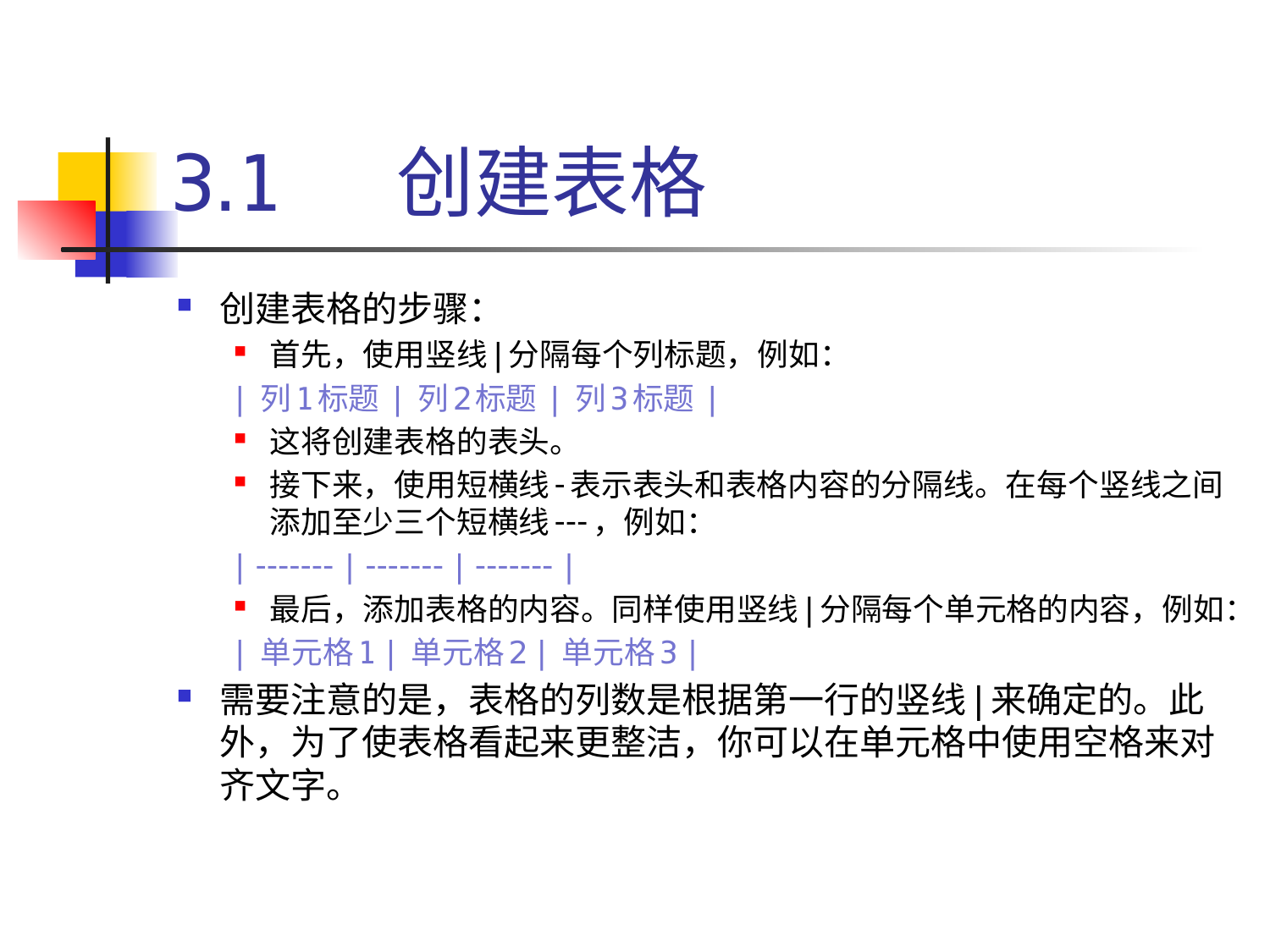

# 3.1    创建表格
创建表格的步骤：
首先，使用竖线|分隔每个列标题，例如：
| 列1标题 | 列2标题 | 列3标题 |
这将创建表格的表头。
接下来，使用短横线-表示表头和表格内容的分隔线。在每个竖线之间添加至少三个短横线---，例如：
| ------- | ------- | ------- |
最后，添加表格的内容。同样使用竖线|分隔每个单元格的内容，例如：
| 单元格1 | 单元格2 | 单元格3 |
需要注意的是，表格的列数是根据第一行的竖线|来确定的。此外，为了使表格看起来更整洁，你可以在单元格中使用空格来对齐文字。